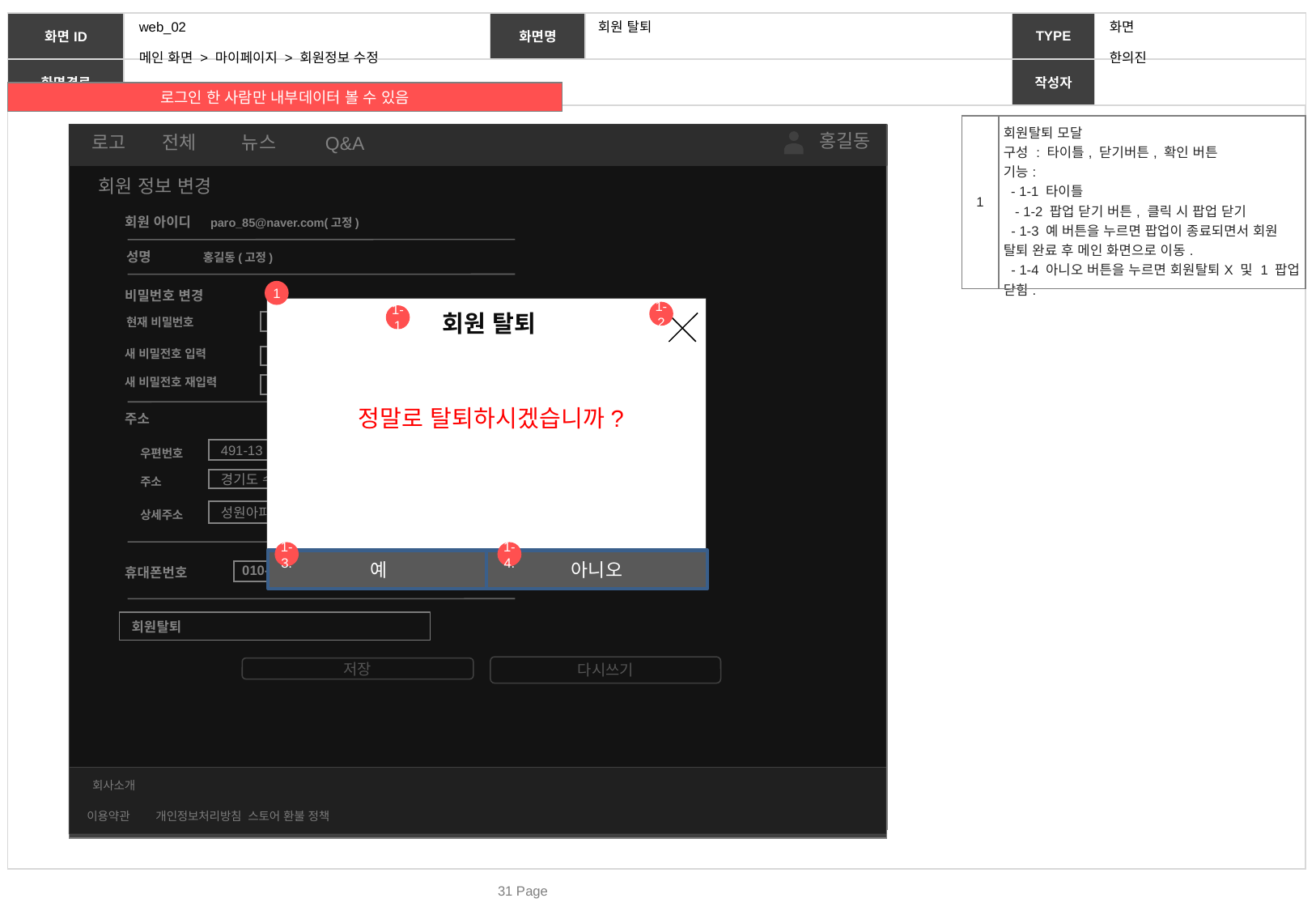

web_02
회원 탈퇴
화면
메인 화면 > 마이페이지 > 회원정보 수정
로그인 한 사람만 내부데이터 볼 수 있음
| 1 | 회원탈퇴 모달 구성 : 타이틀, 닫기버튼, 확인 버튼 기능: - 1-1 타이틀 - 1-2 팝업 닫기 버튼, 클릭 시 팝업 닫기 - 1-3 예 버튼을 누르면 팝업이 종료되면서 회원 탈퇴 완료 후 메인 화면으로 이동. - 1-4 아니오 버튼을 누르면 회원탈퇴X 및 1 팝업 닫힘. |
| --- | --- |
홍길동

로고
전체
뉴스
Q&A

회원 정보 변경
회원 아이디     paro_85@naver.com(고정)
성명                홍길동(고정)
1
비밀번호 변경

1-2
회원 탈퇴
1-1
현재 비밀번호

새 비밀전호 입력

새 비밀전호 재입력

정말로 탈퇴하시겠습니까?
주소

491-13
우편번호
우편번호 검색
주소
경기도 수원시 팔달구 수원이로 211번길 21
성원아파트 101동 305호
상세주소
1-3.
1-4.
예
아니오
010-1111-2222
휴대폰번호

회원탈퇴
다시쓰기
저장

회사소개
이용약관        개인정보처리방침  스토어 환불 정책